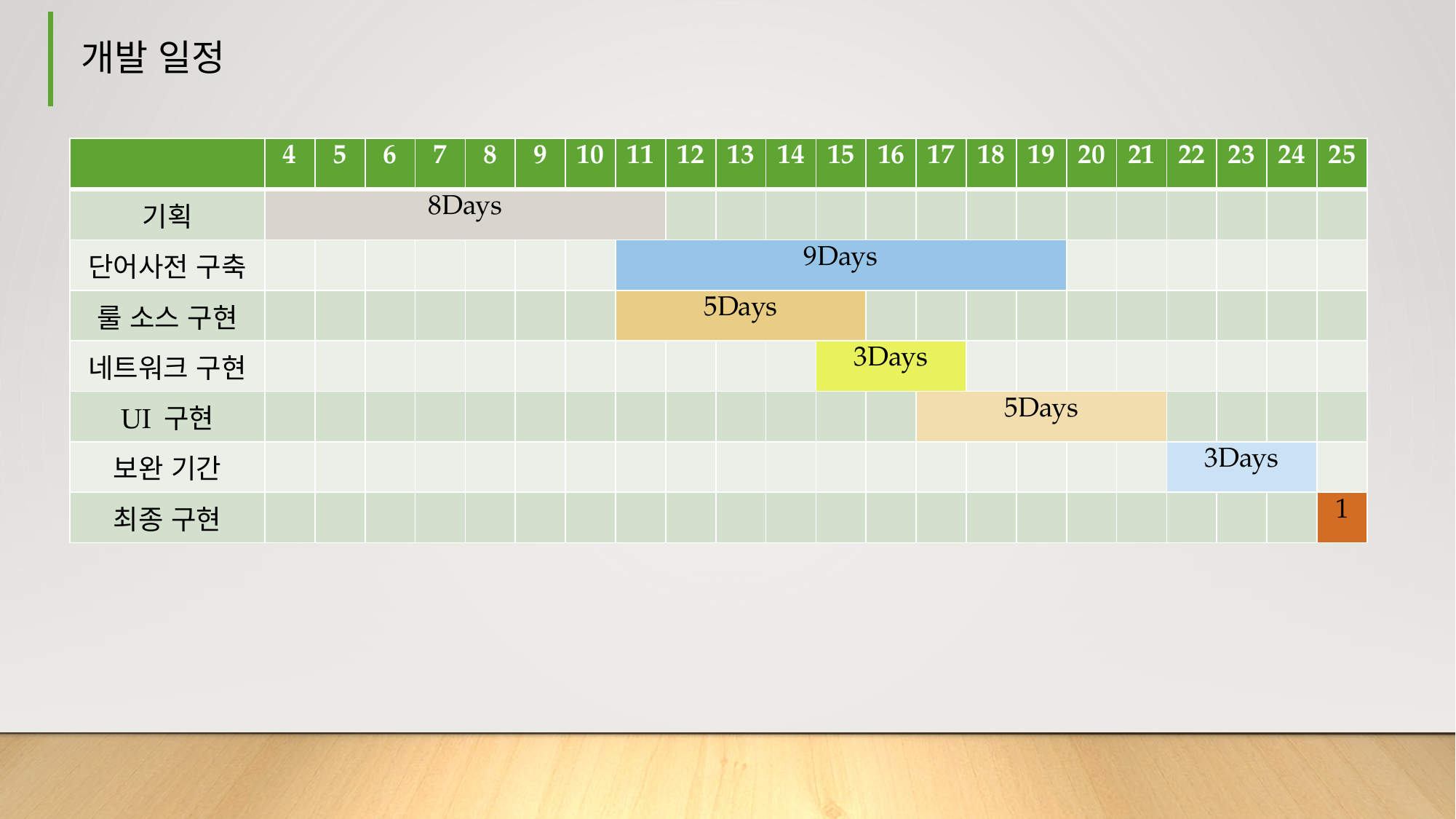

# 개발 일정
|  | 4 | 5 | 6 | 7 | 8 | 9 | 10 | 11 | 12 | 13 | 14 | 15 | 16 | 17 | 18 | 19 | 20 | 21 | 22 | 23 | 24 | 25 |
| --- | --- | --- | --- | --- | --- | --- | --- | --- | --- | --- | --- | --- | --- | --- | --- | --- | --- | --- | --- | --- | --- | --- |
| 기획 | 8Days |  |  |  |  |  |  |  |  |  |  |  |  |  |  |  |  |  |  |  |  |  |
| 단어사전 구축 |  |  |  |  |  |  |  | 9Days |  |  |  |  |  |  |  |  |  |  |  |  |  |  |
| 룰 소스 구현 |  |  |  |  |  |  |  | 5Days |  |  |  |  |  |  |  |  |  |  |  |  |  |  |
| 네트워크 구현 |  |  |  |  |  |  |  |  |  |  |  | 3Days |  |  |  |  |  |  |  |  |  |  |
| UI 구현 |  |  |  |  |  |  |  |  |  |  |  |  |  | 5Days |  |  |  |  |  |  |  |  |
| 보완 기간 |  |  |  |  |  |  |  |  |  |  |  |  |  |  |  |  |  |  | 3Days |  |  |  |
| 최종 구현 |  |  |  |  |  |  |  |  |  |  |  |  |  |  |  |  |  |  |  |  |  | 1 |